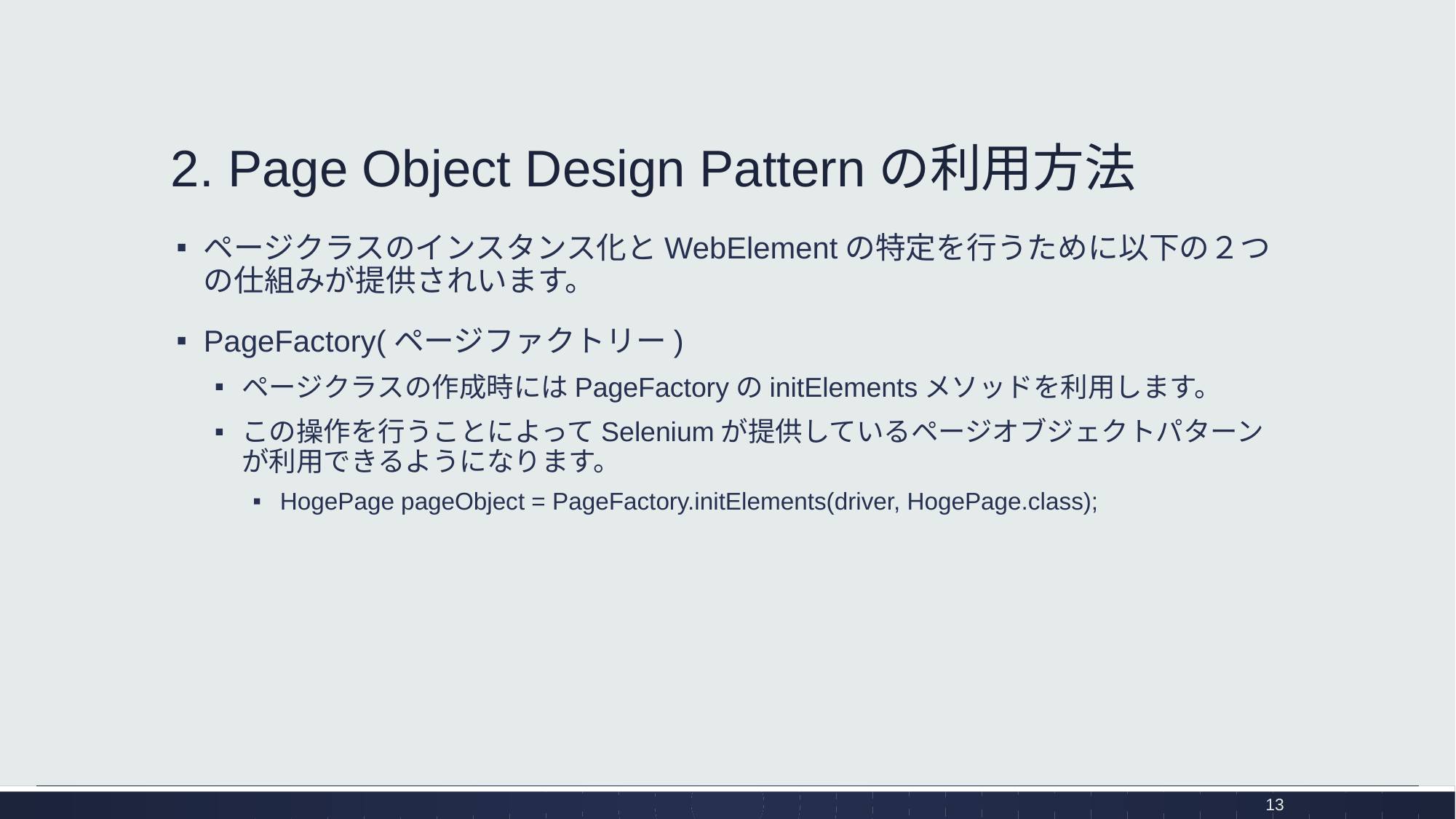

# 2. Page Object Design Patternの利用方法
ページクラスのインスタンス化とWebElementの特定を行うために以下の２つの仕組みが提供されいます。
PageFactory(ページファクトリー)
ページクラスの作成時にはPageFactoryのinitElementsメソッドを利用します。
この操作を行うことによってSeleniumが提供しているページオブジェクトパターンが利用できるようになります。
HogePage pageObject = PageFactory.initElements(driver, HogePage.class);
13